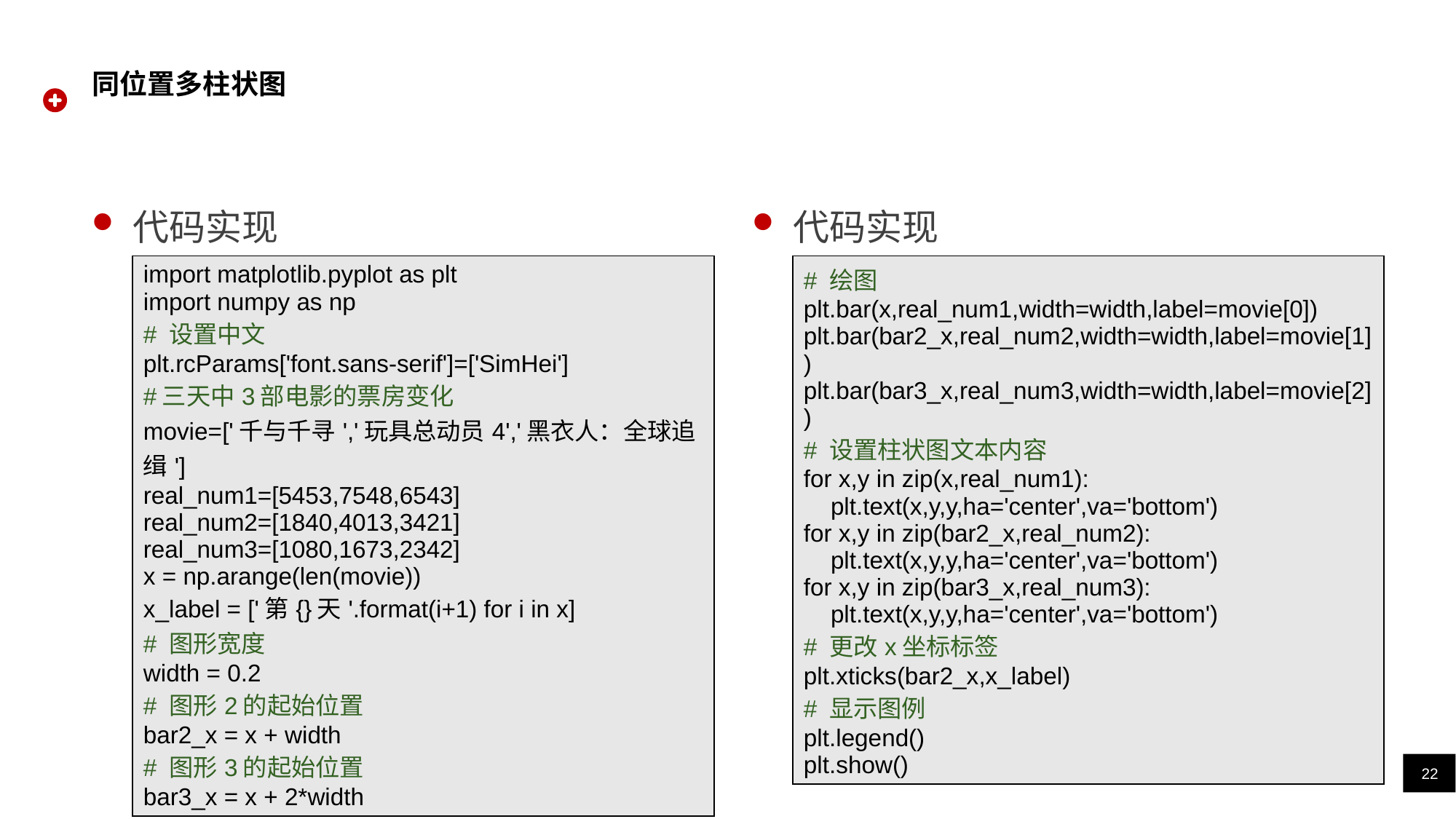

# 同位置多柱状图
代码实现

代码实现

| import matplotlib.pyplot as plt import numpy as np # 设置中文 plt.rcParams['font.sans-serif']=['SimHei'] #三天中3部电影的票房变化 movie=['千与千寻','玩具总动员4','黑衣人：全球追缉'] real\_num1=[5453,7548,6543] real\_num2=[1840,4013,3421] real\_num3=[1080,1673,2342] x = np.arange(len(movie)) x\_label = ['第{}天'.format(i+1) for i in x] # 图形宽度 width = 0.2 # 图形2的起始位置 bar2\_x = x + width # 图形3的起始位置 bar3\_x = x + 2\*width |
| --- |
| # 绘图 plt.bar(x,real\_num1,width=width,label=movie[0]) plt.bar(bar2\_x,real\_num2,width=width,label=movie[1]) plt.bar(bar3\_x,real\_num3,width=width,label=movie[2]) # 设置柱状图文本内容 for x,y in zip(x,real\_num1): plt.text(x,y,y,ha='center',va='bottom') for x,y in zip(bar2\_x,real\_num2): plt.text(x,y,y,ha='center',va='bottom') for x,y in zip(bar3\_x,real\_num3): plt.text(x,y,y,ha='center',va='bottom') # 更改x坐标标签 plt.xticks(bar2\_x,x\_label) # 显示图例 plt.legend() plt.show() |
| --- |